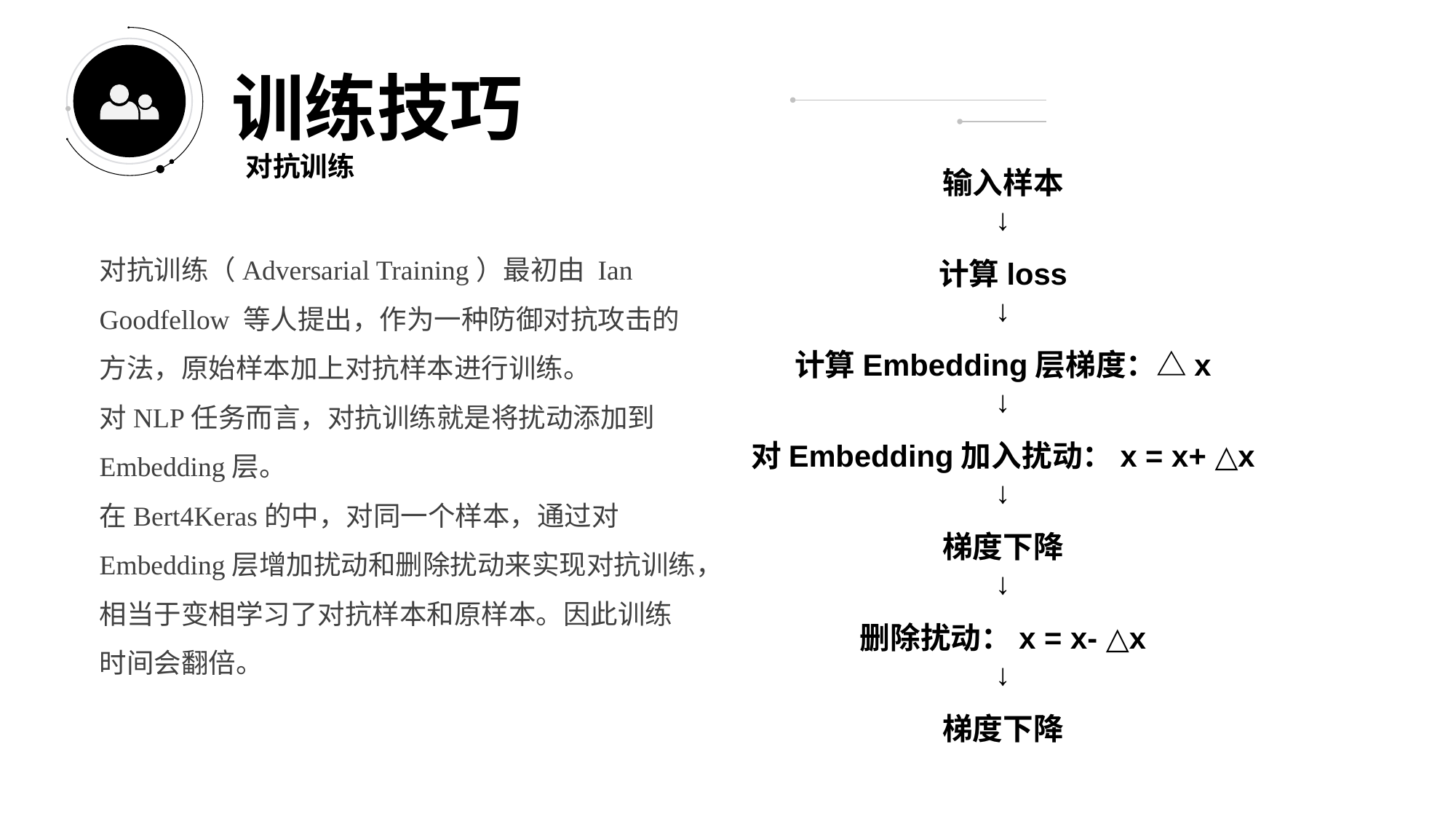

训练技巧

输入样本
↓
计算loss
↓
计算Embedding层梯度：△x
↓
对Embedding加入扰动：x = x+ △x
↓
梯度下降
↓
删除扰动：x = x- △x
↓
梯度下降
对抗训练

对抗训练（Adversarial Training）最初由 Ian Goodfellow 等人提出，作为一种防御对抗攻击的方法，原始样本加上对抗样本进行训练。
对NLP任务而言，对抗训练就是将扰动添加到Embedding层。
在Bert4Keras的中，对同一个样本，通过对Embedding层增加扰动和删除扰动来实现对抗训练，相当于变相学习了对抗样本和原样本。因此训练时间会翻倍。